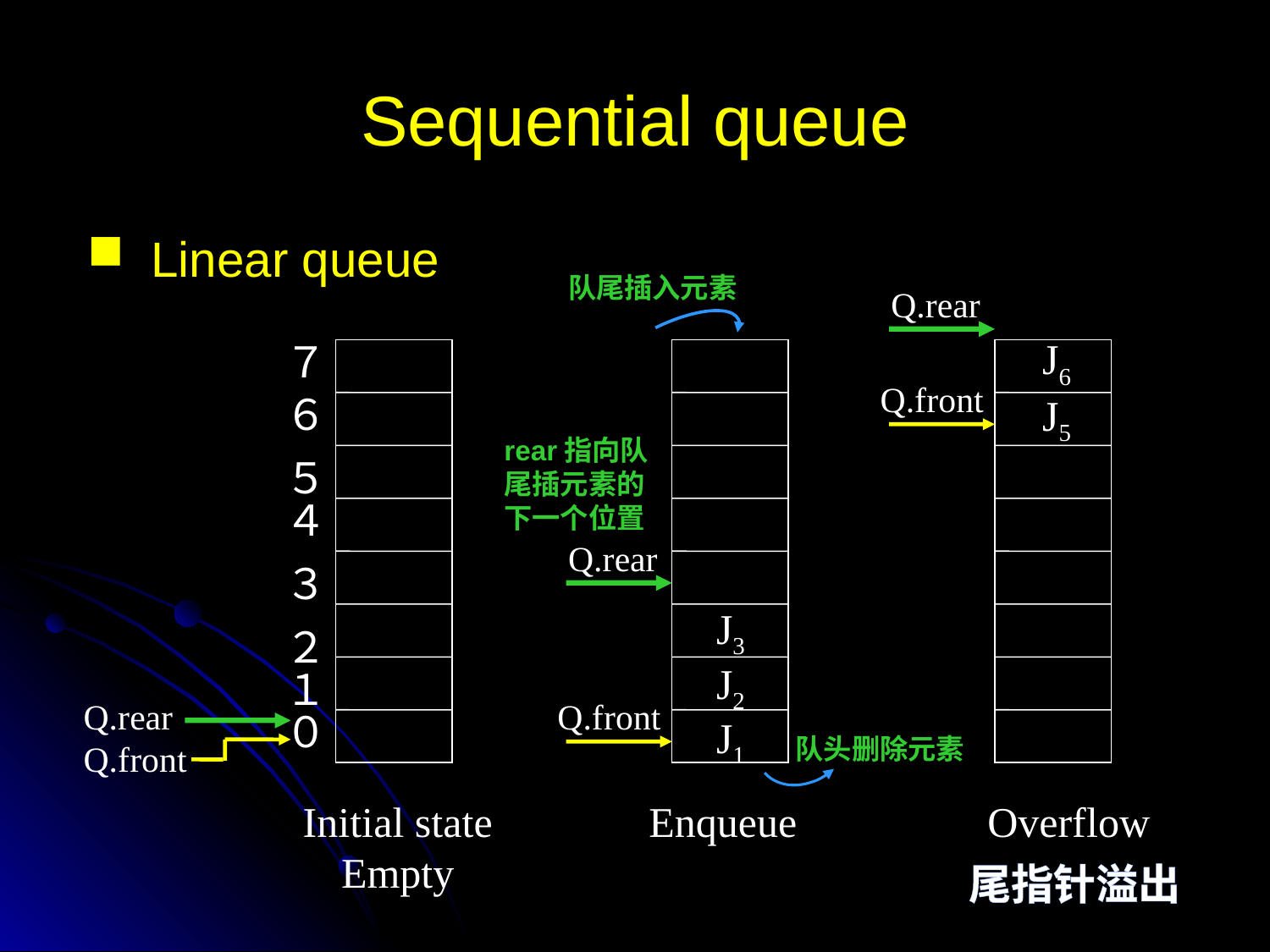

# Sequential queue
Linear queue
队尾插入元素
Q.rear

J6
７

Q.front
６
J5

rear指向队尾插元素的下一个位置
５
４
Q.rear
３

J3
２
J2
１
Q.rear
Q.front
Q.front

０
J1

队头删除元素

Initial state
Empty
Enqueue
Overflow
尾指针溢出